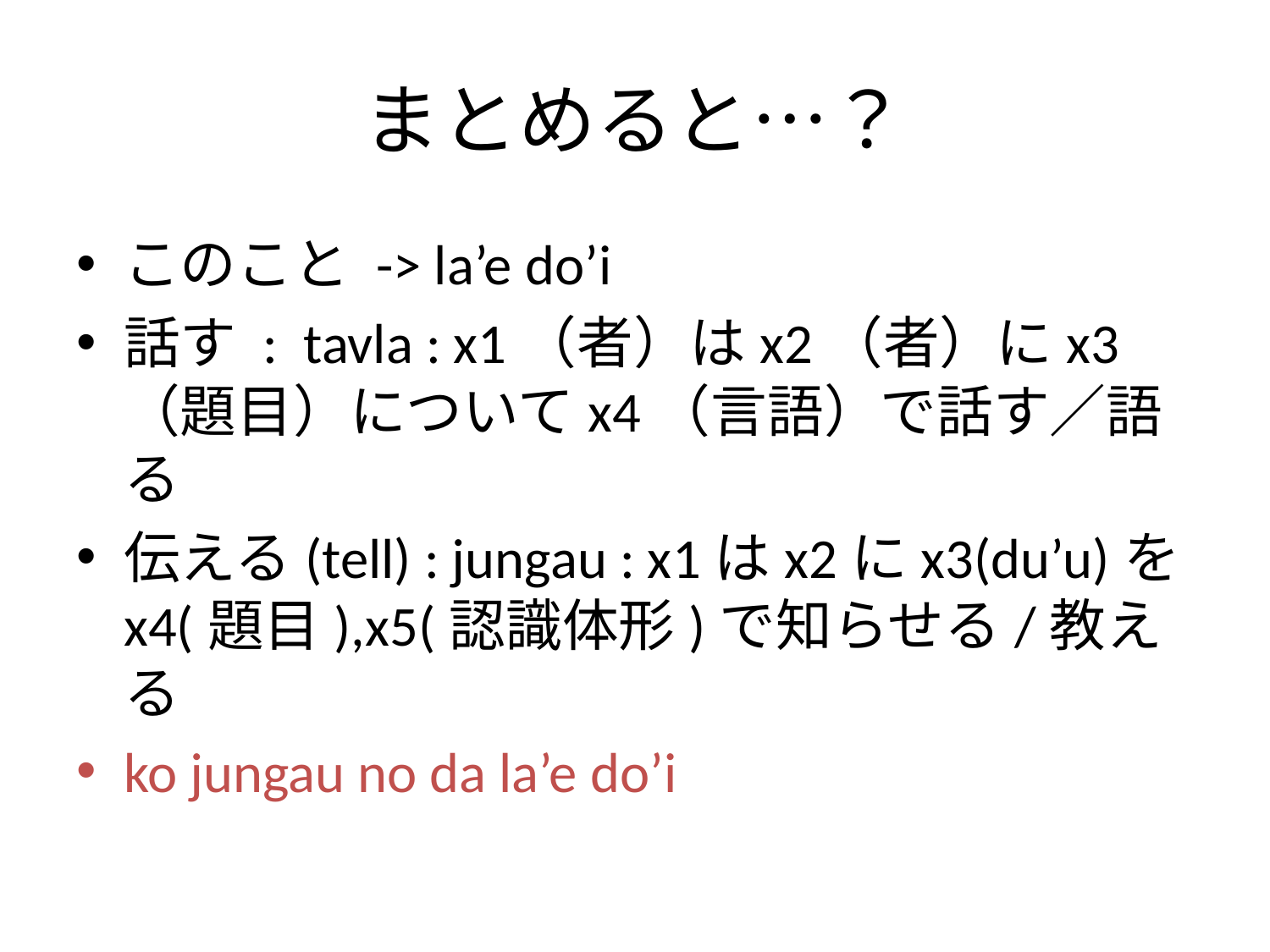

# まとめると…？
このこと -> la’e do’i
話す :  tavla : x1（者）はx2（者）にx3（題目）についてx4（言語）で話す／語る
伝える(tell) : jungau : x1はx2にx3(du’u)を x4(題目),x5(認識体形)で知らせる/教える
ko jungau no da la’e do’i